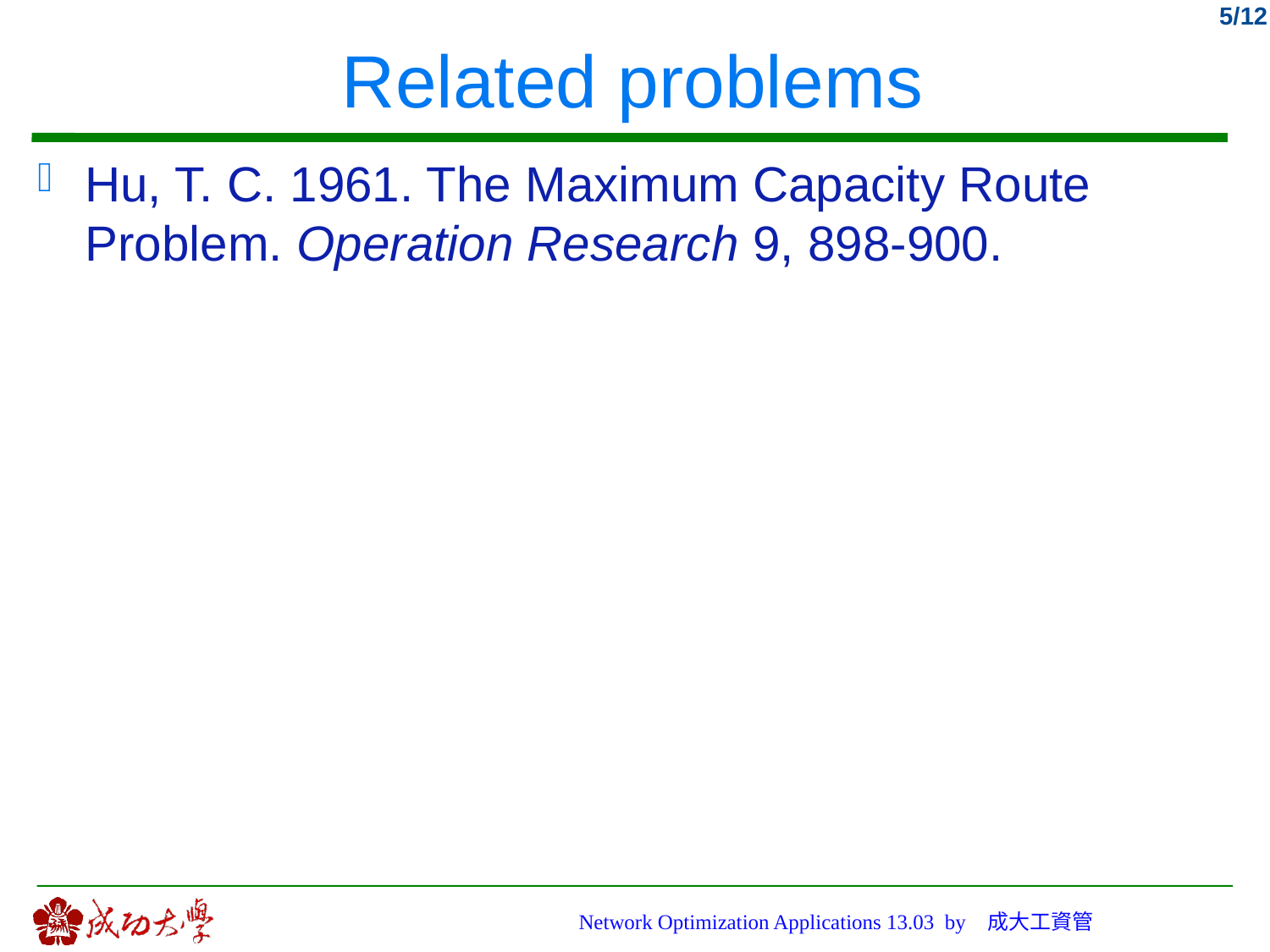

# Related problems
Hu, T. C. 1961. The Maximum Capacity Route Problem. Operation Research 9, 898-900.
Network Optimization Applications 13.03  by   成大工資管